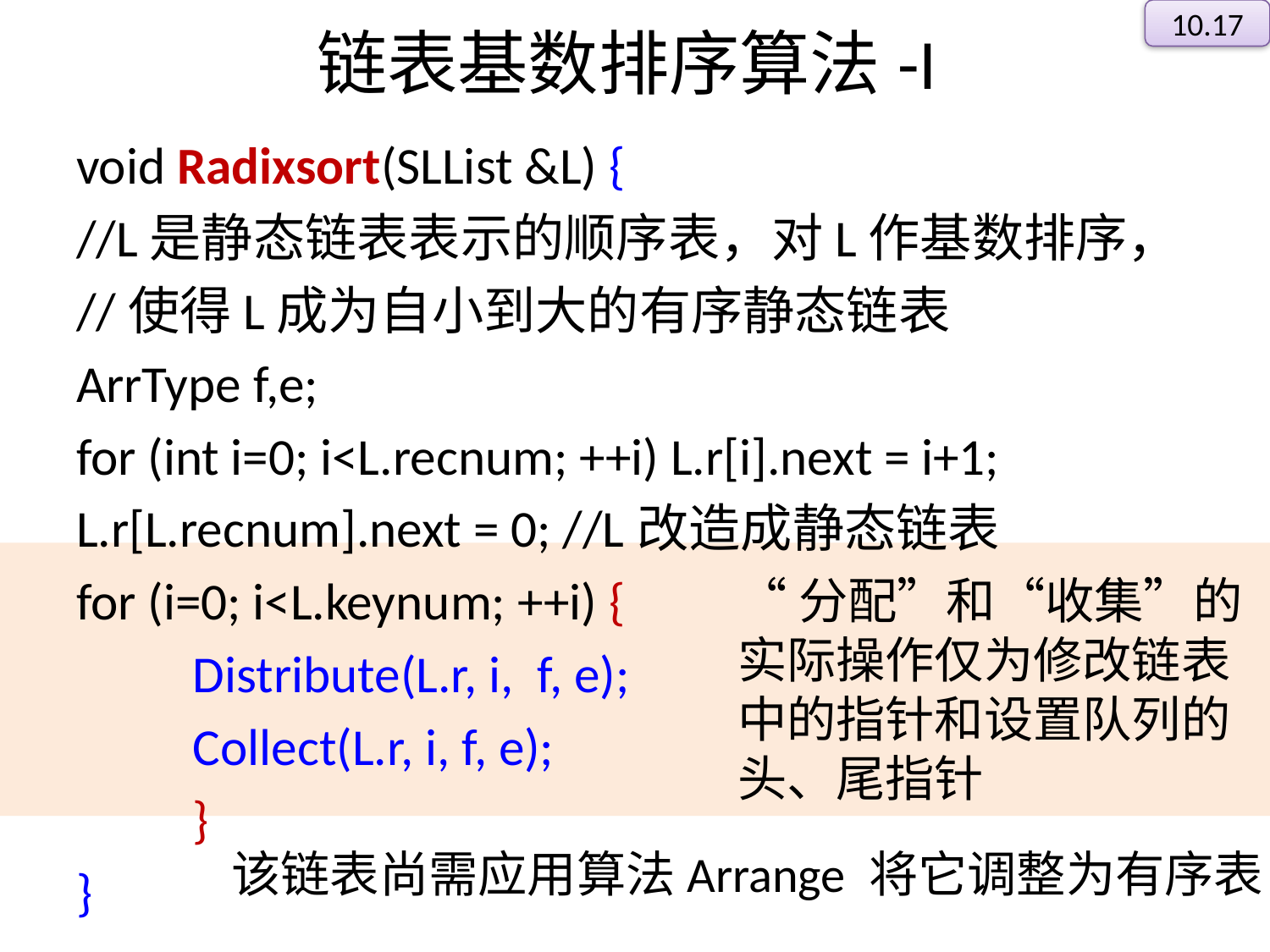

10.17
# 链表基数排序算法-I
void Radixsort(SLList &L) {
//L是静态链表表示的顺序表，对L作基数排序，
//使得L成为自小到大的有序静态链表
ArrType f,e;
for (int i=0; i<L.recnum; ++i) L.r[i].next = i+1;
L.r[L.recnum].next = 0; //L改造成静态链表
for (i=0; i<L.keynum; ++i) {
	Distribute(L.r, i,  f, e);
	Collect(L.r, i, f, e);
	}
}

“分配”和“收集”的实际操作仅为修改链表中的指针和设置队列的头、尾指针
该链表尚需应用算法Arrange 将它调整为有序表